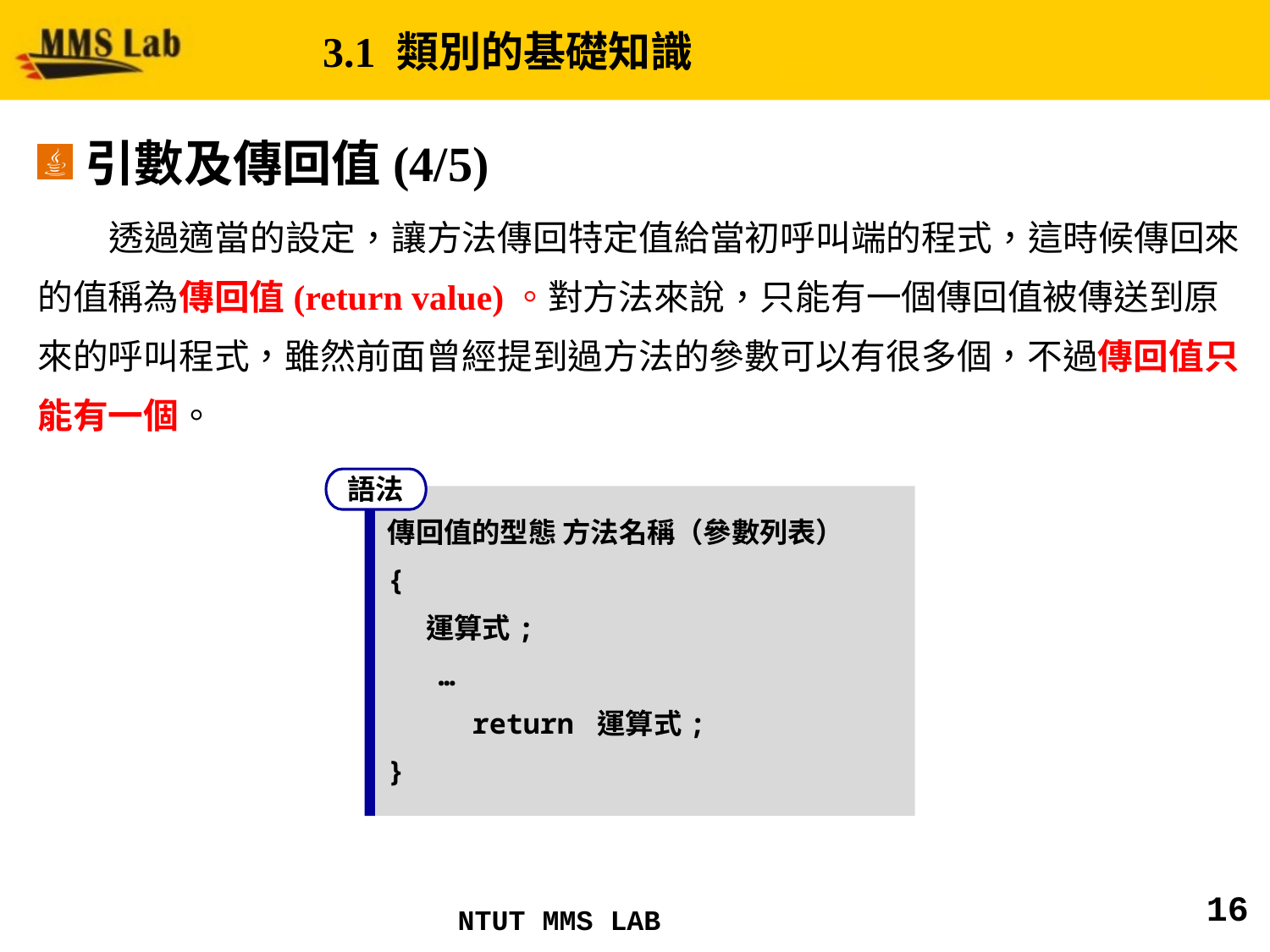

# 3.1 類別的基礎知識
引數及傳回值(4/5)
        透過適當的設定，讓方法傳回特定值給當初呼叫端的程式，這時候傳回來的值稱為傳回值(return value)。對方法來說，只能有一個傳回值被傳送到原來的呼叫程式，雖然前面曾經提到過方法的參數可以有很多個，不過傳回值只能有一個。

語法

傳回值的型態 方法名稱（參數列表）
{
     運算式;
   …
     return 運算式;
}
16
NTUT MMS LAB